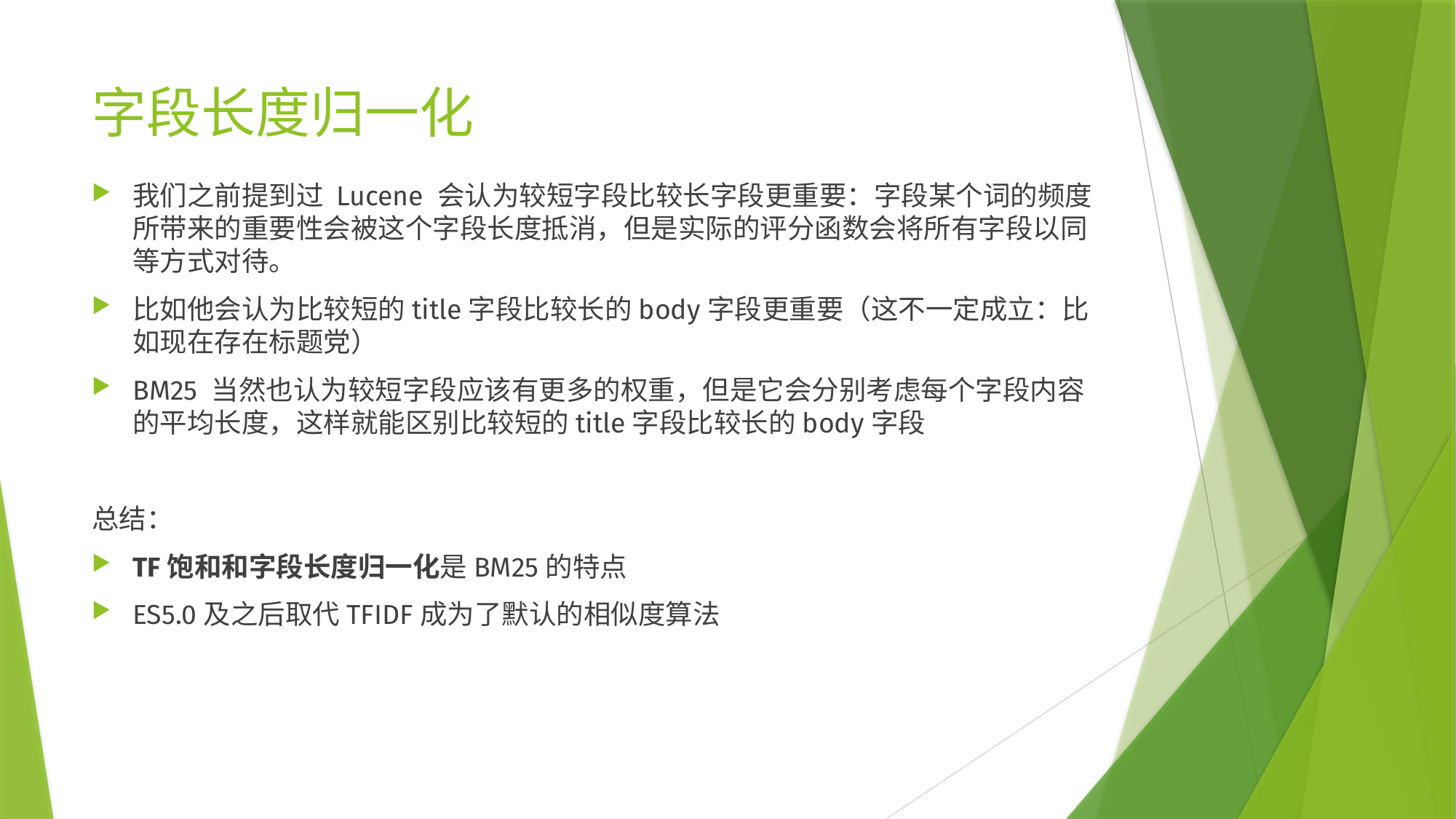

# 字段长度归一化
我们之前提到过 Lucene 会认为较短字段比较长字段更重要：字段某个词的频度所带来的重要性会被这个字段长度抵消，但是实际的评分函数会将所有字段以同等方式对待。
比如他会认为比较短的title字段比较长的body字段更重要（这不一定成立：比如现在存在标题党）
BM25 当然也认为较短字段应该有更多的权重，但是它会分别考虑每个字段内容的平均长度，这样就能区别比较短的title字段比较长的body字段

总结：
TF饱和和字段长度归一化是BM25的特点
ES5.0及之后取代TFIDF成为了默认的相似度算法